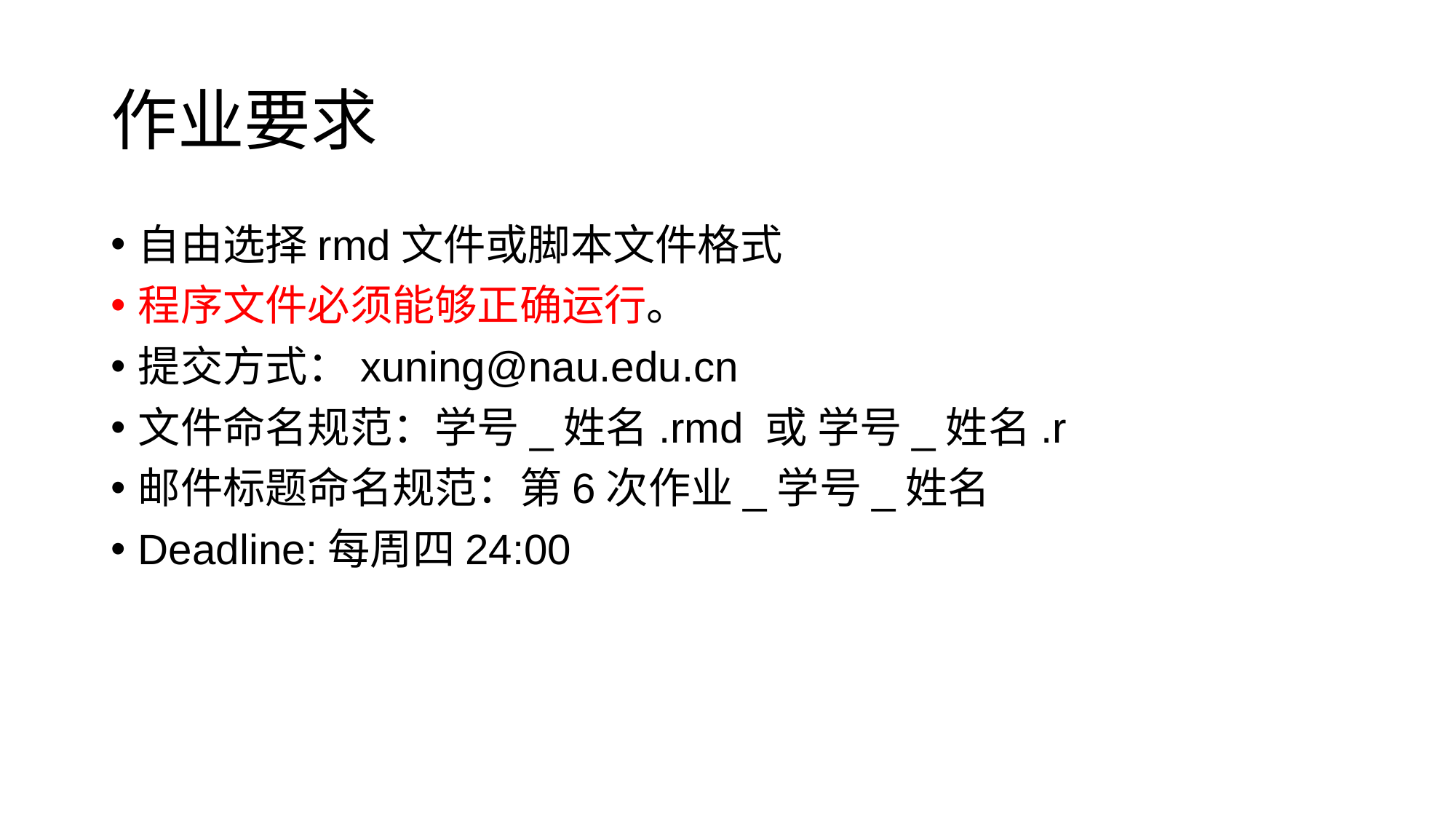

# 作业要求
自由选择rmd文件或脚本文件格式
程序文件必须能够正确运行。
提交方式：xuning@nau.edu.cn
文件命名规范：学号_姓名.rmd 或 学号_姓名.r
邮件标题命名规范：第6次作业_学号_姓名
Deadline:每周四24:00